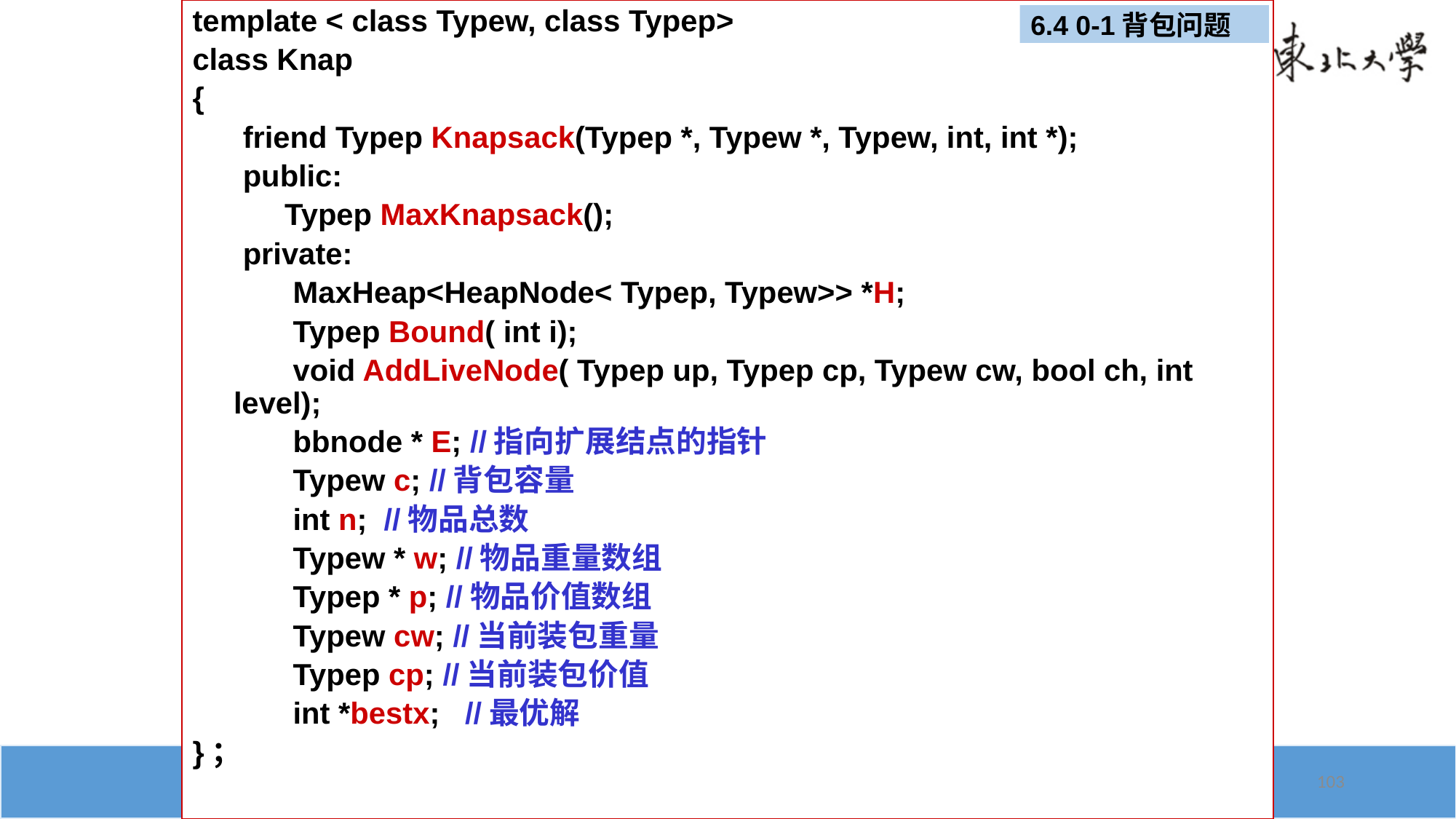

template < class Typew, class Typep>
class Knap
{
      friend Typep Knapsack(Typep *, Typew *, Typew, int, int *);
      public:
           Typep MaxKnapsack();
      private:
            MaxHeap<HeapNode< Typep, Typew>> *H;
            Typep Bound( int i);
            void AddLiveNode( Typep up, Typep cp, Typew cw, bool ch, int level);
            bbnode * E; //指向扩展结点的指针
            Typew c; //背包容量
            int n;  //物品总数
            Typew * w; //物品重量数组
            Typep * p; //物品价值数组
            Typew cw; //当前装包重量
            Typep cp; //当前装包价值
            int *bestx;   //最优解
}；
6.4 0-1背包问题
103